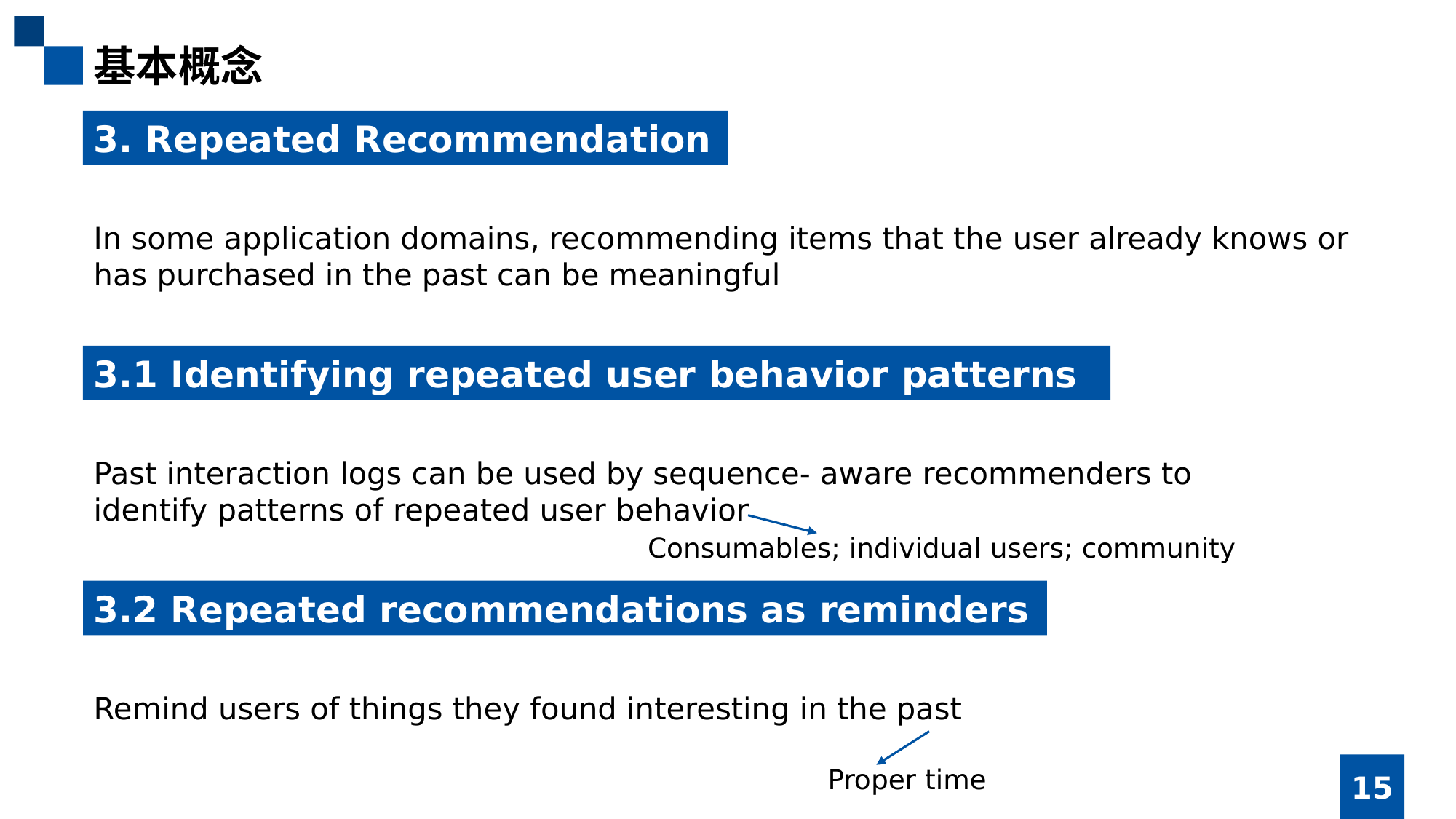

基本概念
3. Repeated Recommendation
In some application domains, recommending items that the user already knows or has purchased in the past can be meaningful
3.1 Identifying repeated user behavior patterns
Past interaction logs can be used by sequence- aware recommenders to identify patterns of repeated user behavior
Consumables; individual users; community
3.2 Repeated recommendations as reminders
Remind users of things they found interesting in the past
Proper time
15